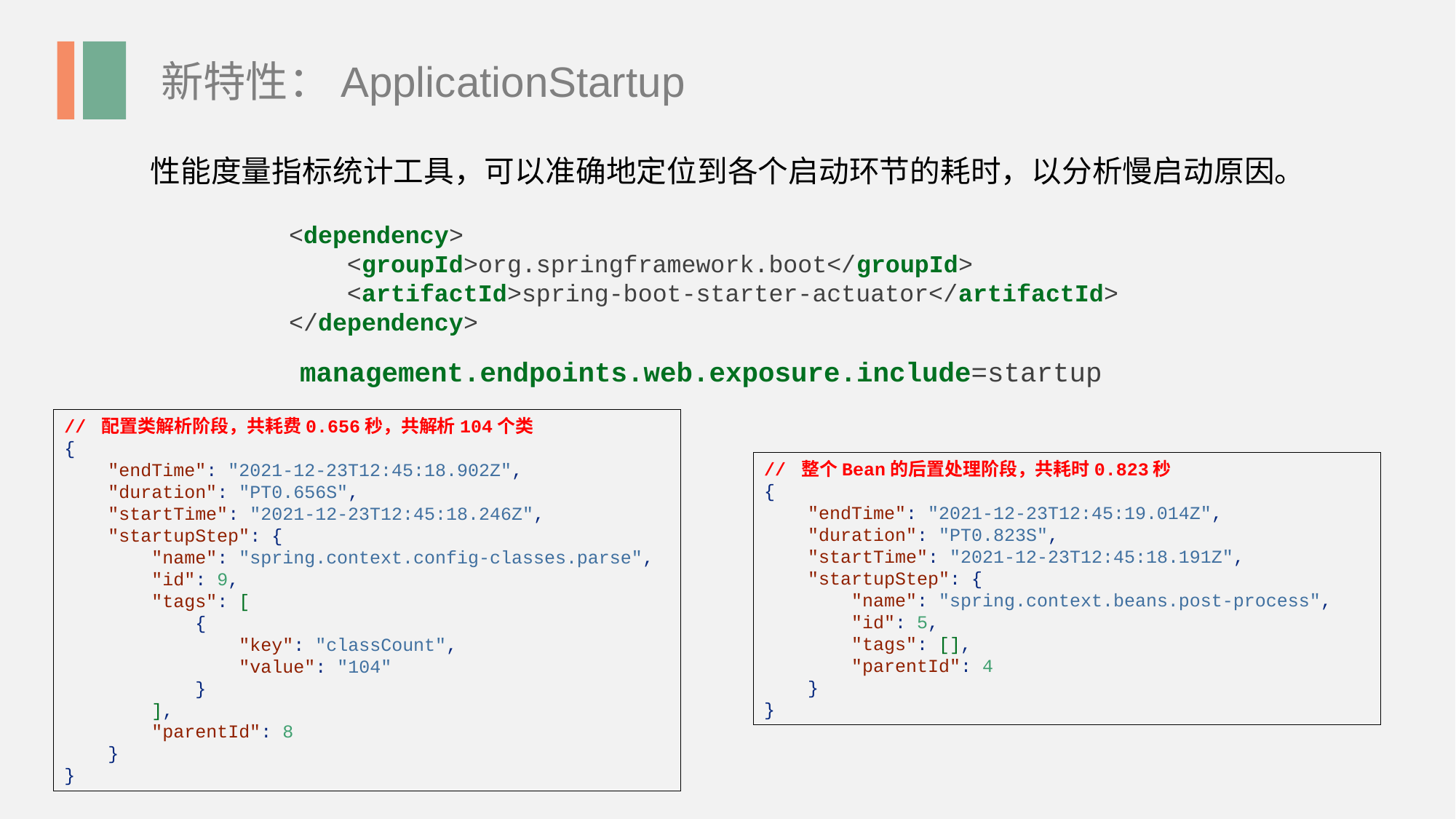

新特性：ApplicationStartup
性能度量指标统计工具，可以准确地定位到各个启动环节的耗时，以分析慢启动原因。
<dependency>
    <groupId>org.springframework.boot</groupId>
    <artifactId>spring-boot-starter-actuator</artifactId>
</dependency>
 management.endpoints.web.exposure.include=startup
// 配置类解析阶段，共耗费0.656秒，共解析104个类
{
    "endTime": "2021-12-23T12:45:18.902Z",
    "duration": "PT0.656S",
    "startTime": "2021-12-23T12:45:18.246Z",
    "startupStep": {
        "name": "spring.context.config-classes.parse",
        "id": 9,
        "tags": [
            {
                "key": "classCount",
                "value": "104"
            }
        ],
        "parentId": 8
    }
}
// 整个Bean的后置处理阶段，共耗时0.823秒
{
    "endTime": "2021-12-23T12:45:19.014Z",
    "duration": "PT0.823S",
    "startTime": "2021-12-23T12:45:18.191Z",
    "startupStep": {
        "name": "spring.context.beans.post-process",
        "id": 5,
        "tags": [],
        "parentId": 4
    }
}